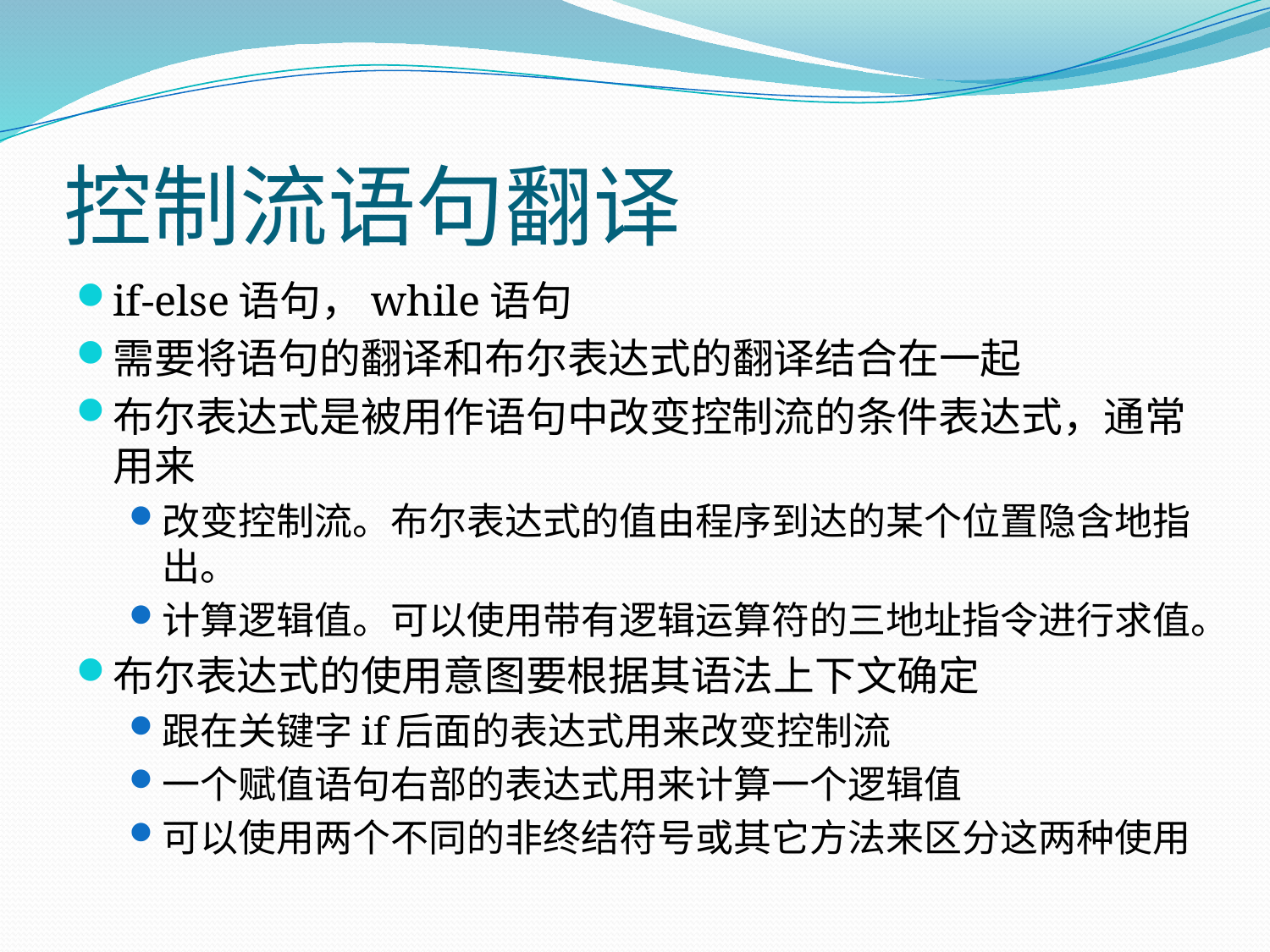

# 控制流语句翻译
if-else语句，while语句
需要将语句的翻译和布尔表达式的翻译结合在一起
布尔表达式是被用作语句中改变控制流的条件表达式，通常用来
改变控制流。布尔表达式的值由程序到达的某个位置隐含地指出。
计算逻辑值。可以使用带有逻辑运算符的三地址指令进行求值。
布尔表达式的使用意图要根据其语法上下文确定
跟在关键字if后面的表达式用来改变控制流
一个赋值语句右部的表达式用来计算一个逻辑值
可以使用两个不同的非终结符号或其它方法来区分这两种使用